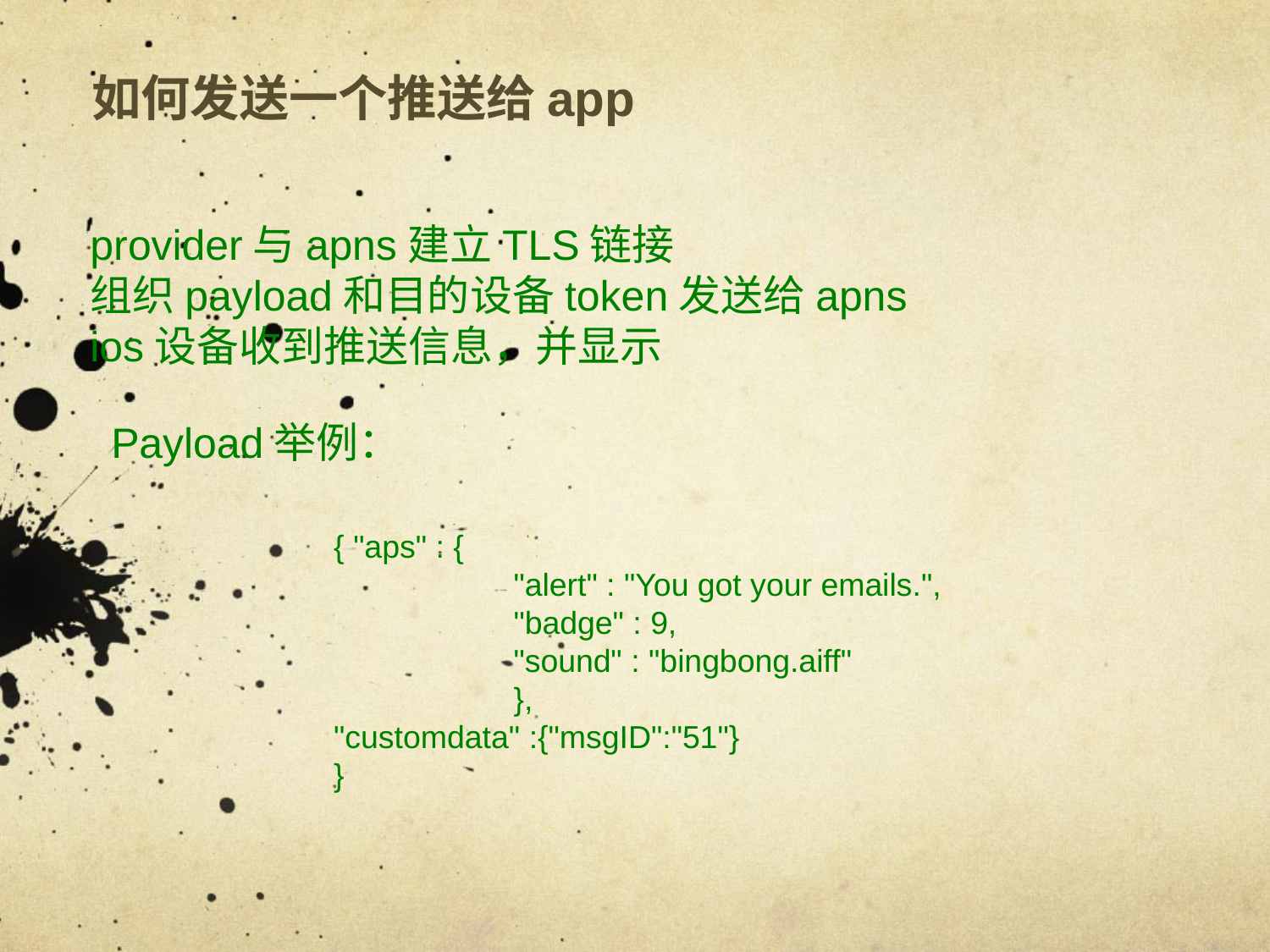

如何发送一个推送给app
provider与apns建立TLS链接
组织payload和目的设备token发送给apns
ios设备收到推送信息，并显示

Payload举例：

{ "aps" : {
	"alert" : "You got your emails.",
	"badge" : 9,
	"sound" : "bingbong.aiff"
	},
"customdata" :{"msgID":"51"}
}